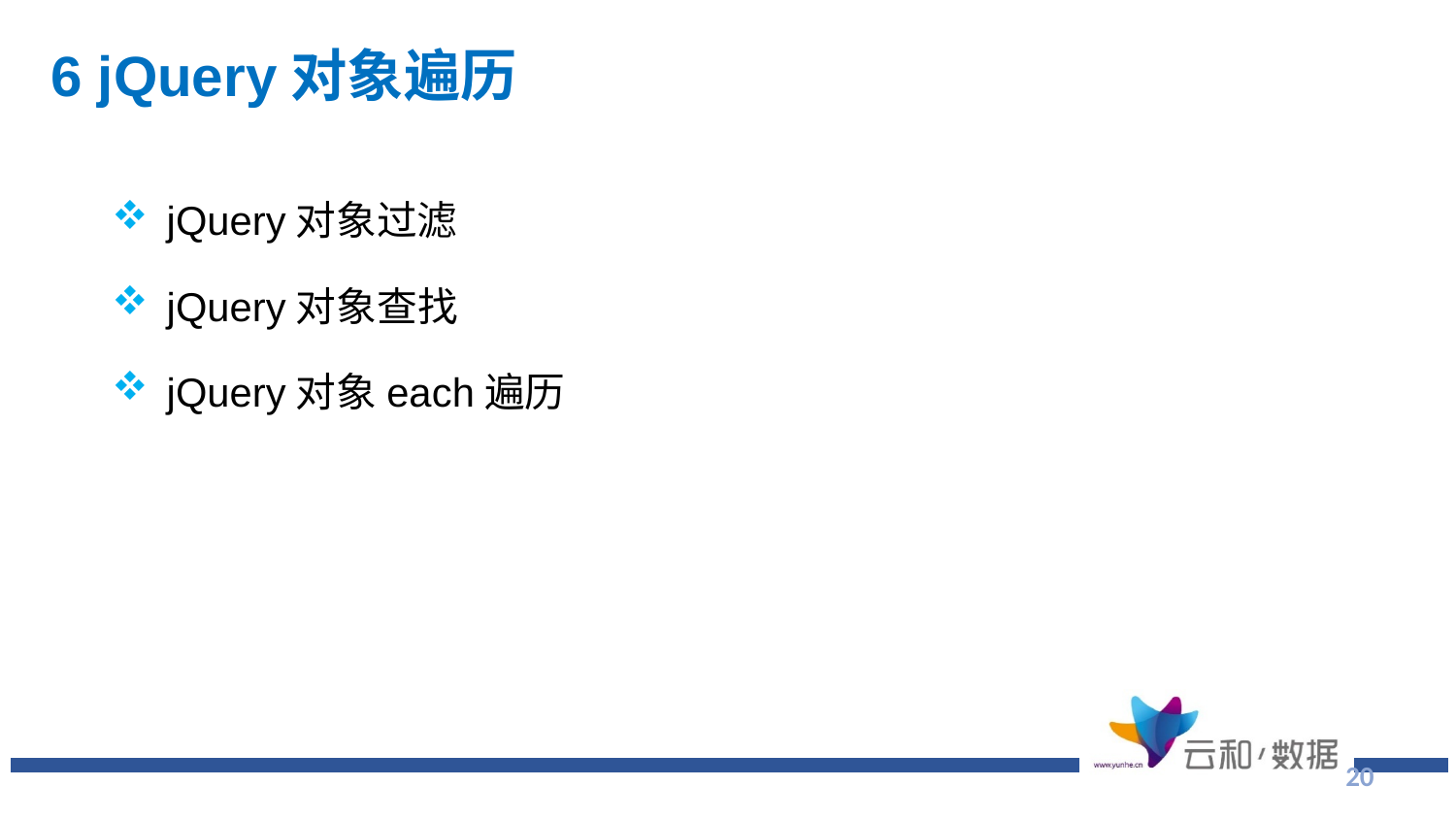

# 6 jQuery对象遍历
jQuery对象过滤
jQuery对象查找
jQuery对象each遍历

20